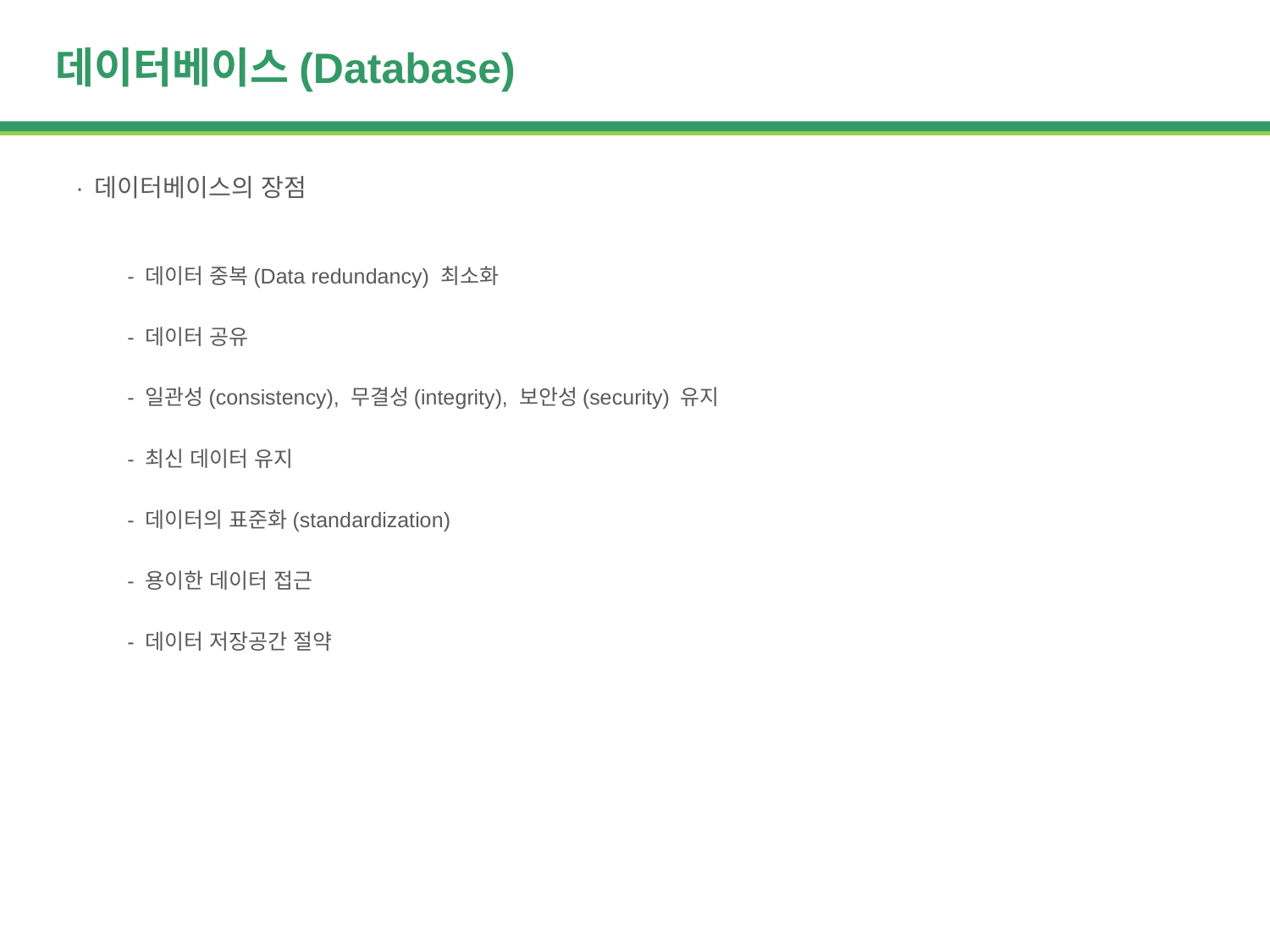

데이터베이스(Database)

∙ 데이터베이스의 장점
- 데이터 중복(Data redundancy) 최소화
- 데이터 공유
- 일관성(consistency), 무결성(integrity), 보안성(security) 유지
- 최신 데이터 유지
- 데이터의 표준화(standardization)
- 용이한 데이터 접근
- 데이터 저장공간 절약